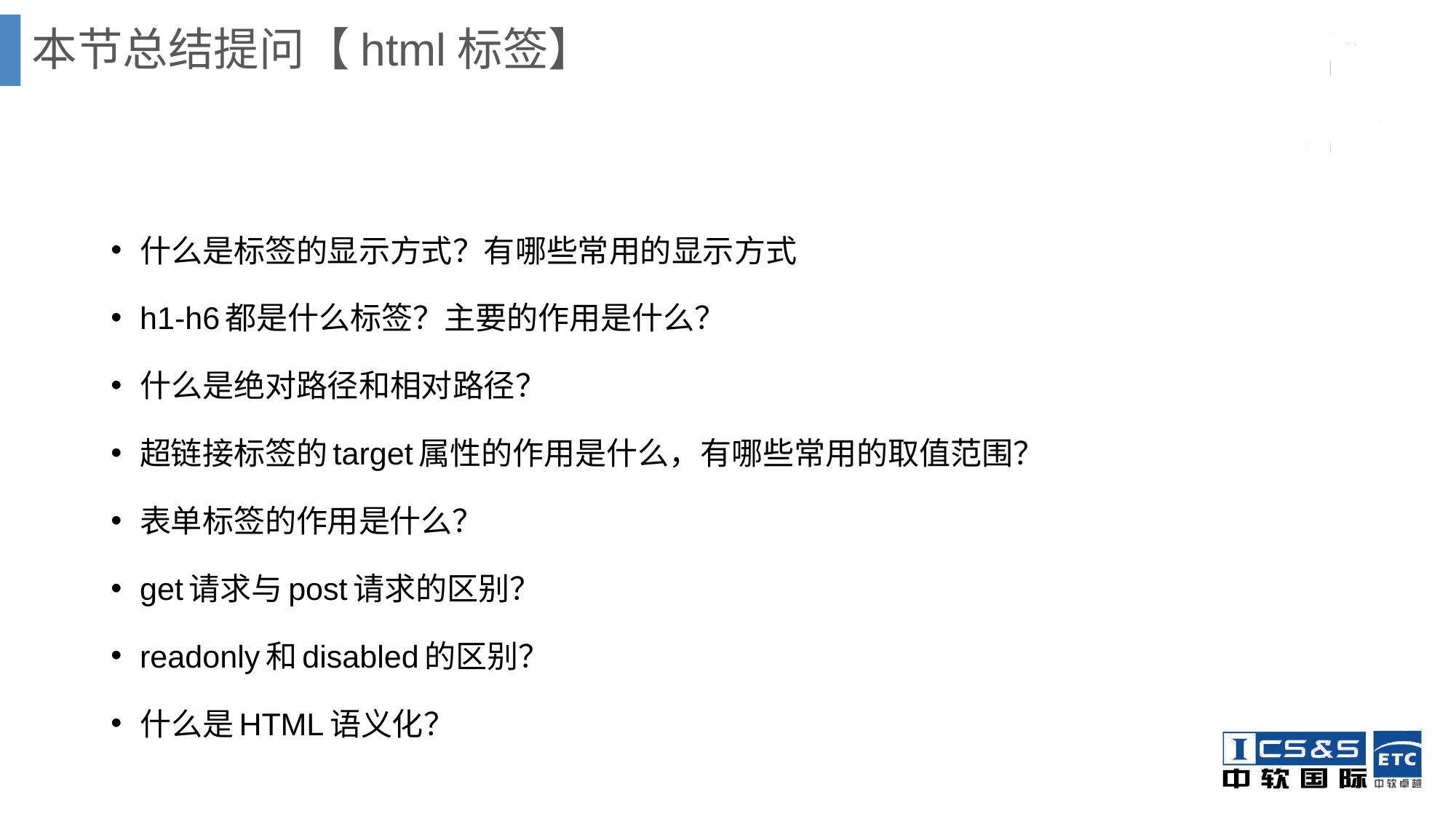

# 本节总结提问【html标签】

什么是标签的显示方式？有哪些常用的显示方式
h1-h6都是什么标签？主要的作用是什么？
什么是绝对路径和相对路径？
超链接标签的target属性的作用是什么，有哪些常用的取值范围？
表单标签的作用是什么？
get请求与post请求的区别？
readonly和disabled的区别？
什么是HTML语义化？